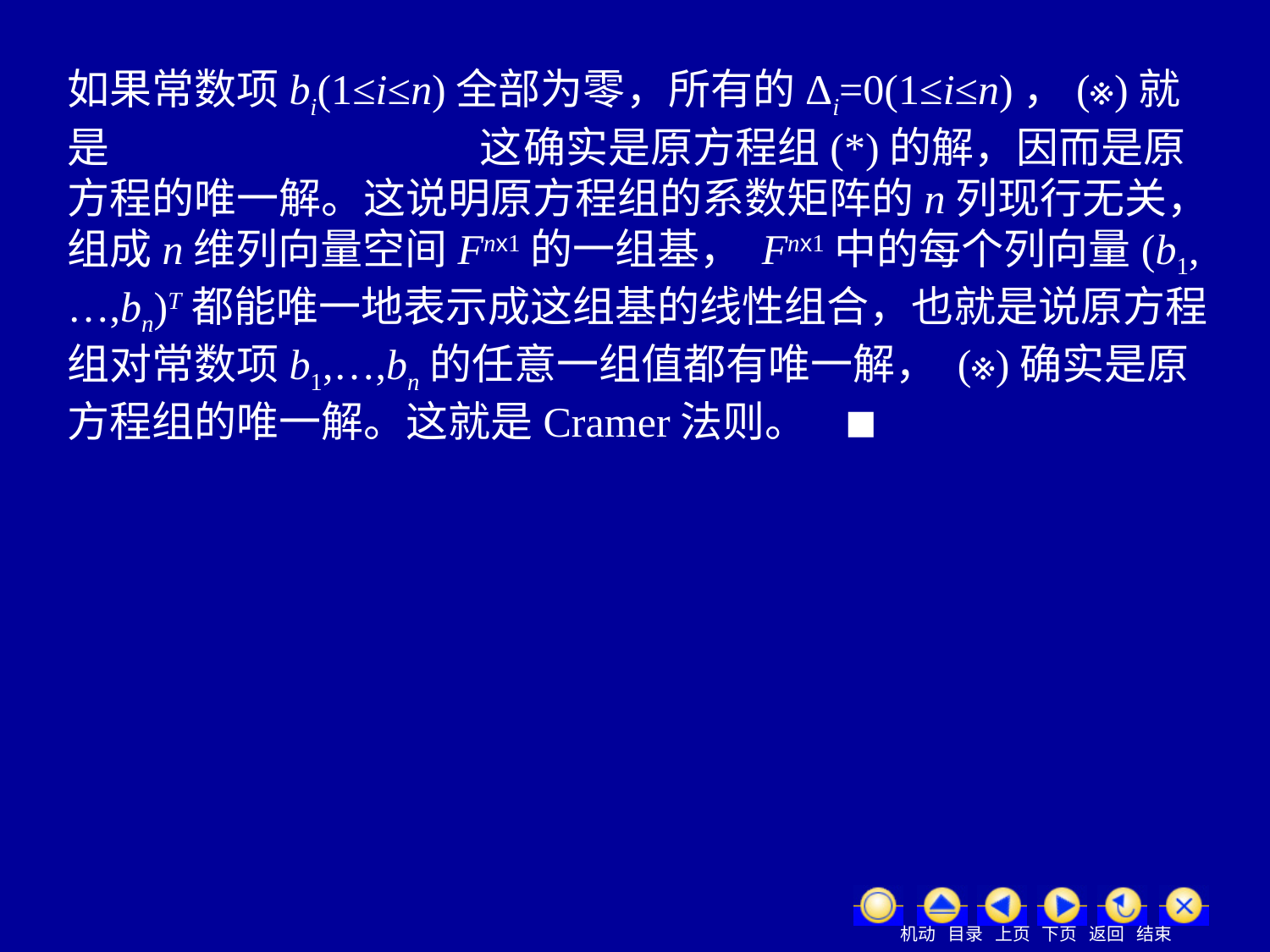

如果常数项bi(1≤i≤n)全部为零，所有的Δi=0(1≤i≤n)，(※)就是                                       这确实是原方程组(*)的解，因而是原方程的唯一解。这说明原方程组的系数矩阵的n列现行无关，组成n维列向量空间Fnx1的一组基， Fnx1中的每个列向量(b1,…,bn)T都能唯一地表示成这组基的线性组合，也就是说原方程组对常数项b1,…,bn的任意一组值都有唯一解， (※)确实是原方程组的唯一解。这就是Cramer法则。    ■